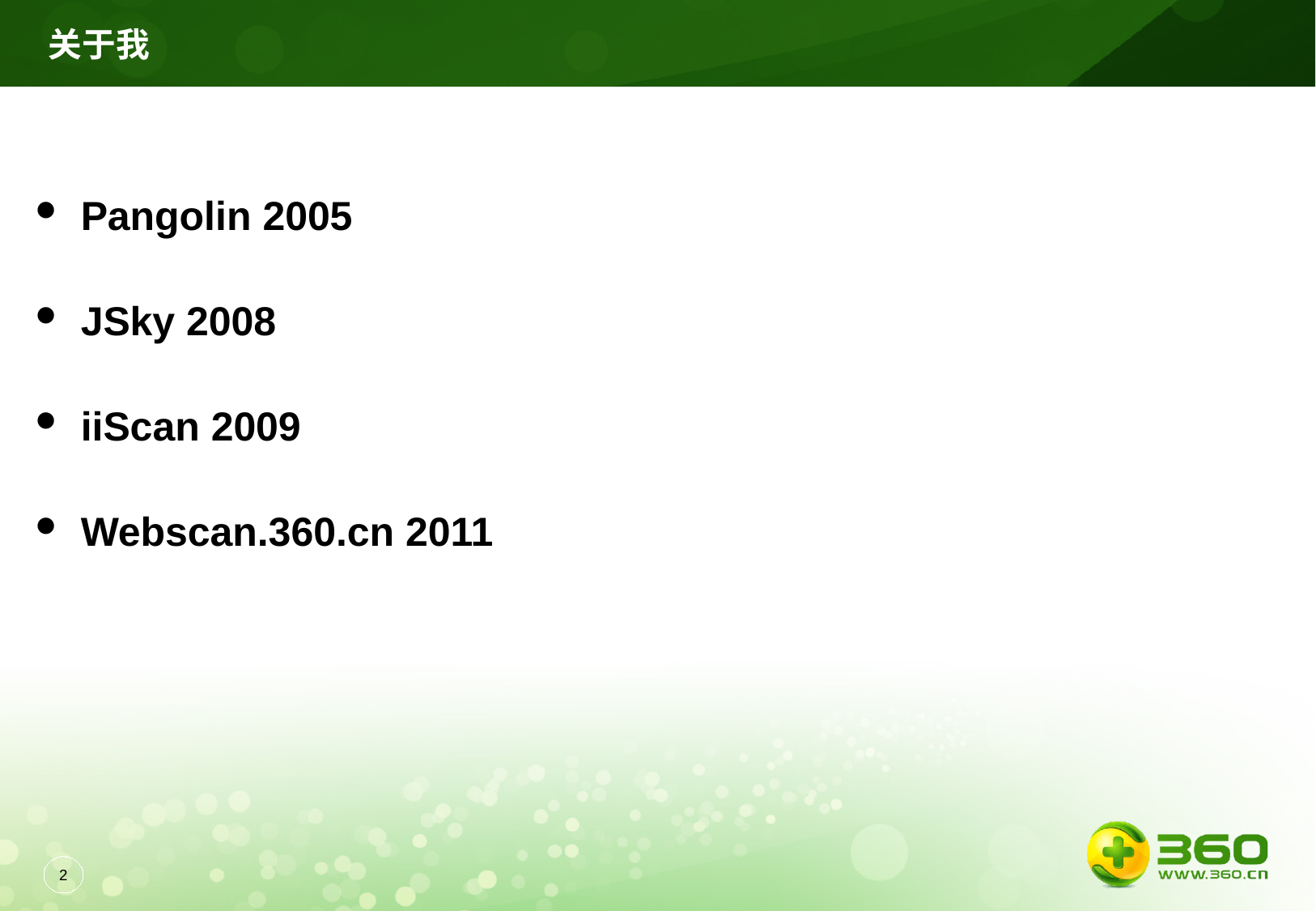

关于我
Pangolin 2005
JSky 2008
iiScan 2009
Webscan.360.cn 2011
2